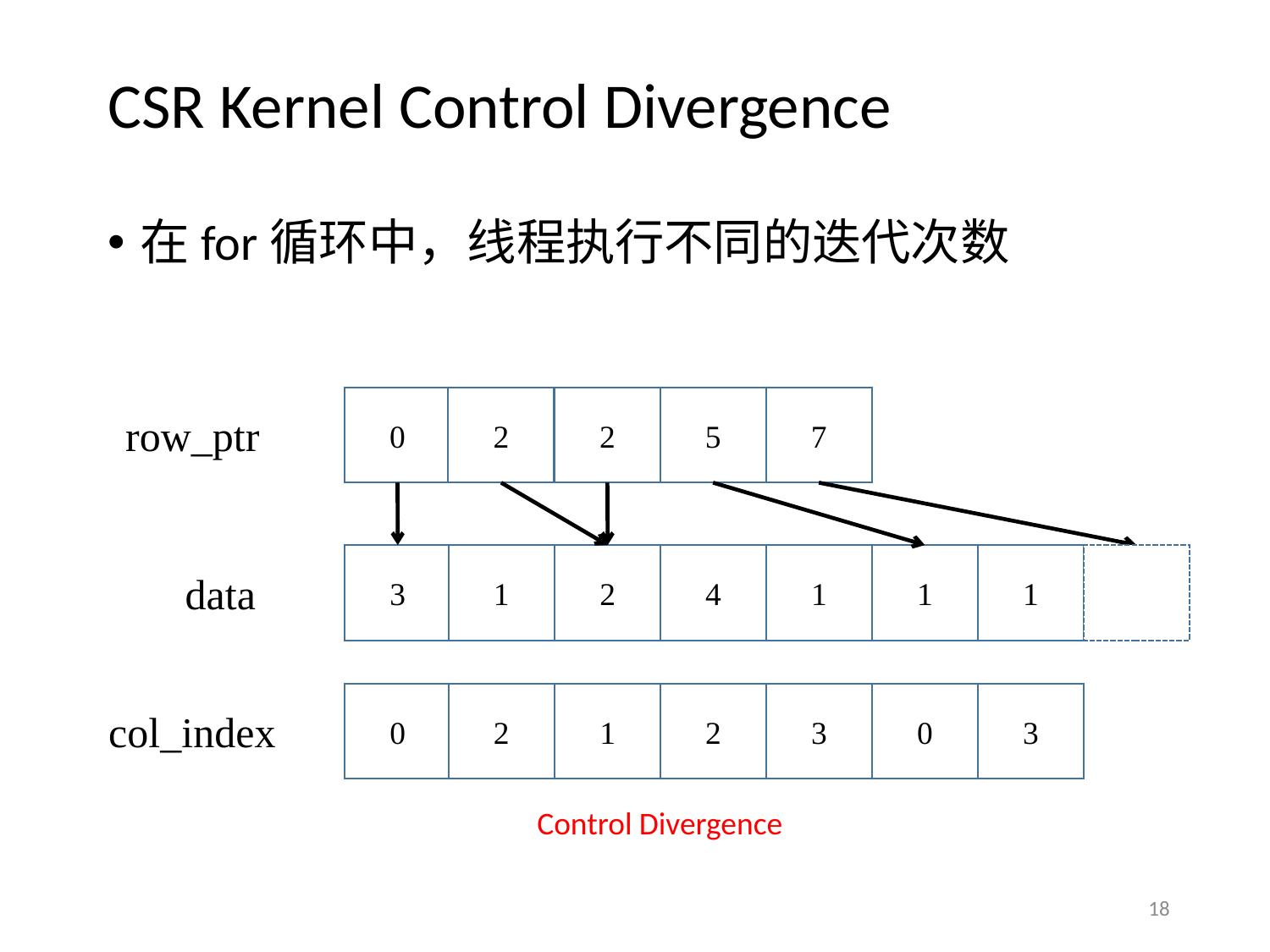

# CSR Kernel Control Divergence
在for循环中，线程执行不同的迭代次数
0
2
2
5
7
row_ptr
3
1
2
4
1
1
1

data
0
2
1
2
3
0
3
col_index
Control Divergence
18